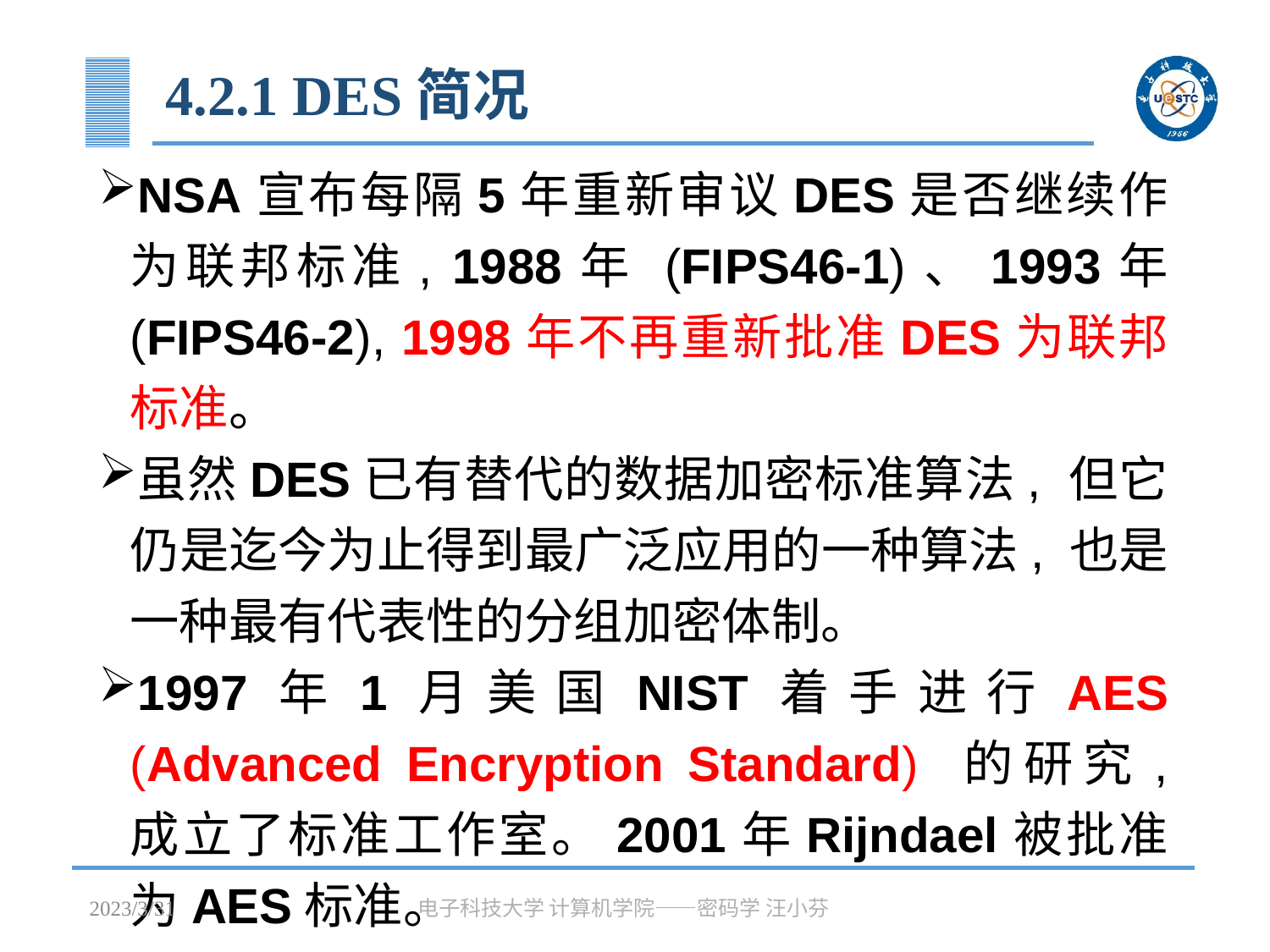

# 4.2.1 DES简况
NSA宣布每隔5年重新审议DES是否继续作为联邦标准, 1988年 (FIPS46-1)、1993年 (FIPS46-2), 1998年不再重新批准DES为联邦标准。
虽然DES已有替代的数据加密标准算法, 但它仍是迄今为止得到最广泛应用的一种算法, 也是一种最有代表性的分组加密体制。
1997年1月美国NIST着手进行AES (Advanced Encryption Standard) 的研究, 成立了标准工作室。2001年Rijndael被批准为AES标准。

2023/3/31
电子科技大学 计算机学院——密码学 汪小芬